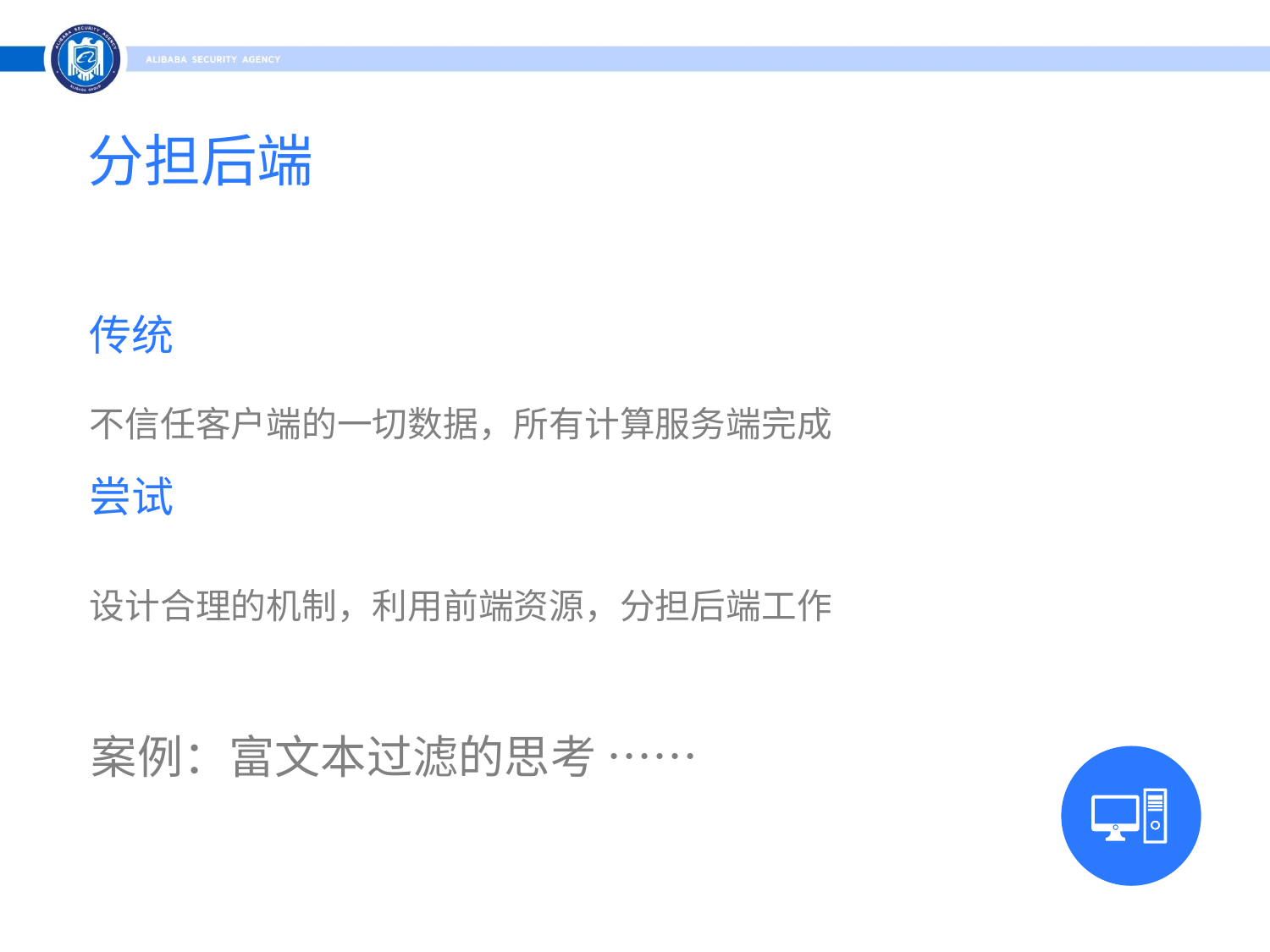

分担后端
传统
不信任客户端的一切数据，所有计算服务端完成
尝试
设计合理的机制，利用前端资源，分担后端工作
案例：富文本过滤的思考 ……